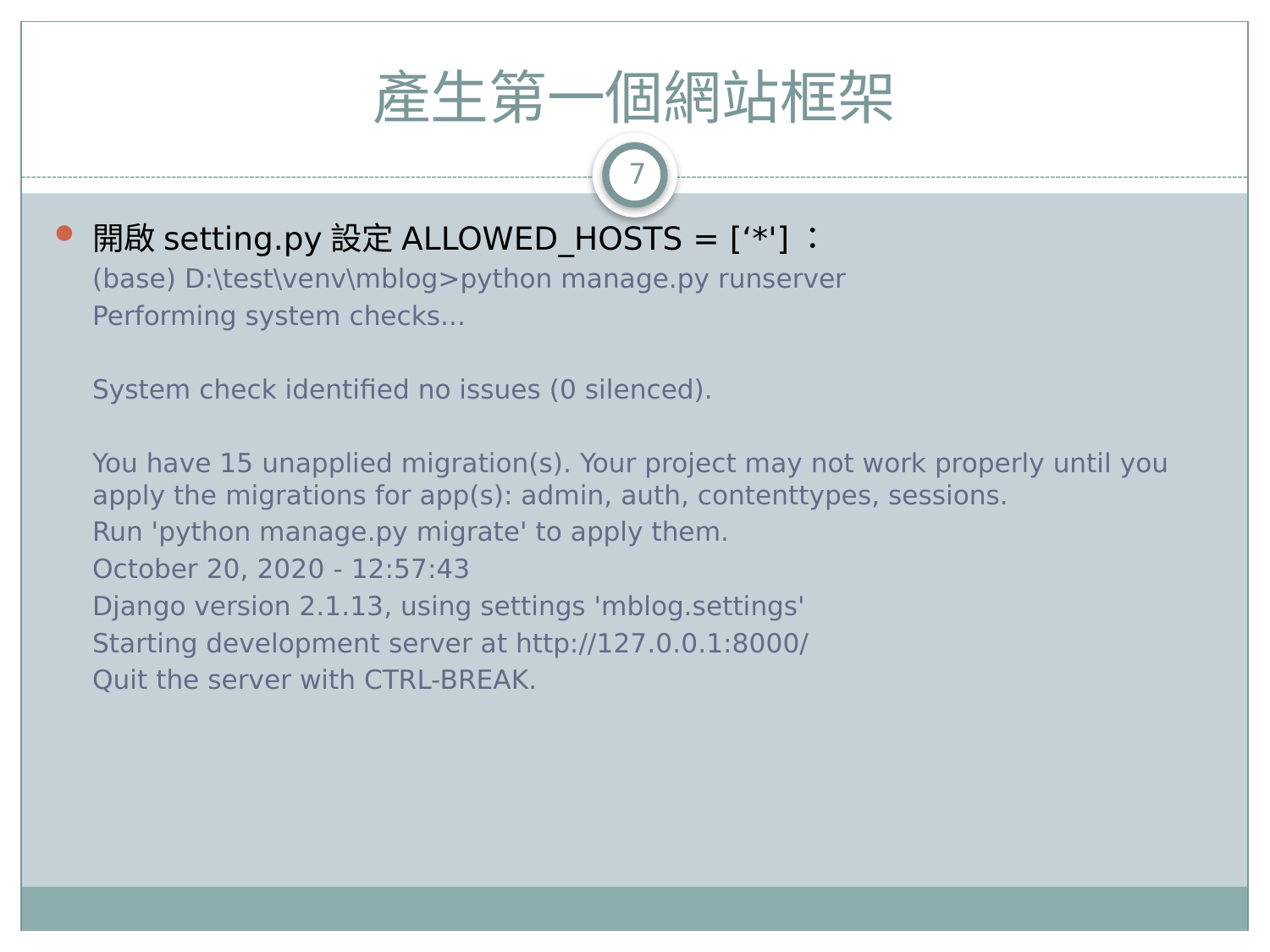

# 產生第一個網站框架
7
開啟setting.py設定ALLOWED_HOSTS = [‘*']：
(base) D:\test\venv\mblog>python manage.py runserver
Performing system checks...

System check identified no issues (0 silenced).

You have 15 unapplied migration(s). Your project may not work properly until you apply the migrations for app(s): admin, auth, contenttypes, sessions.
Run 'python manage.py migrate' to apply them.
October 20, 2020 - 12:57:43
Django version 2.1.13, using settings 'mblog.settings'
Starting development server at http://127.0.0.1:8000/
Quit the server with CTRL-BREAK.